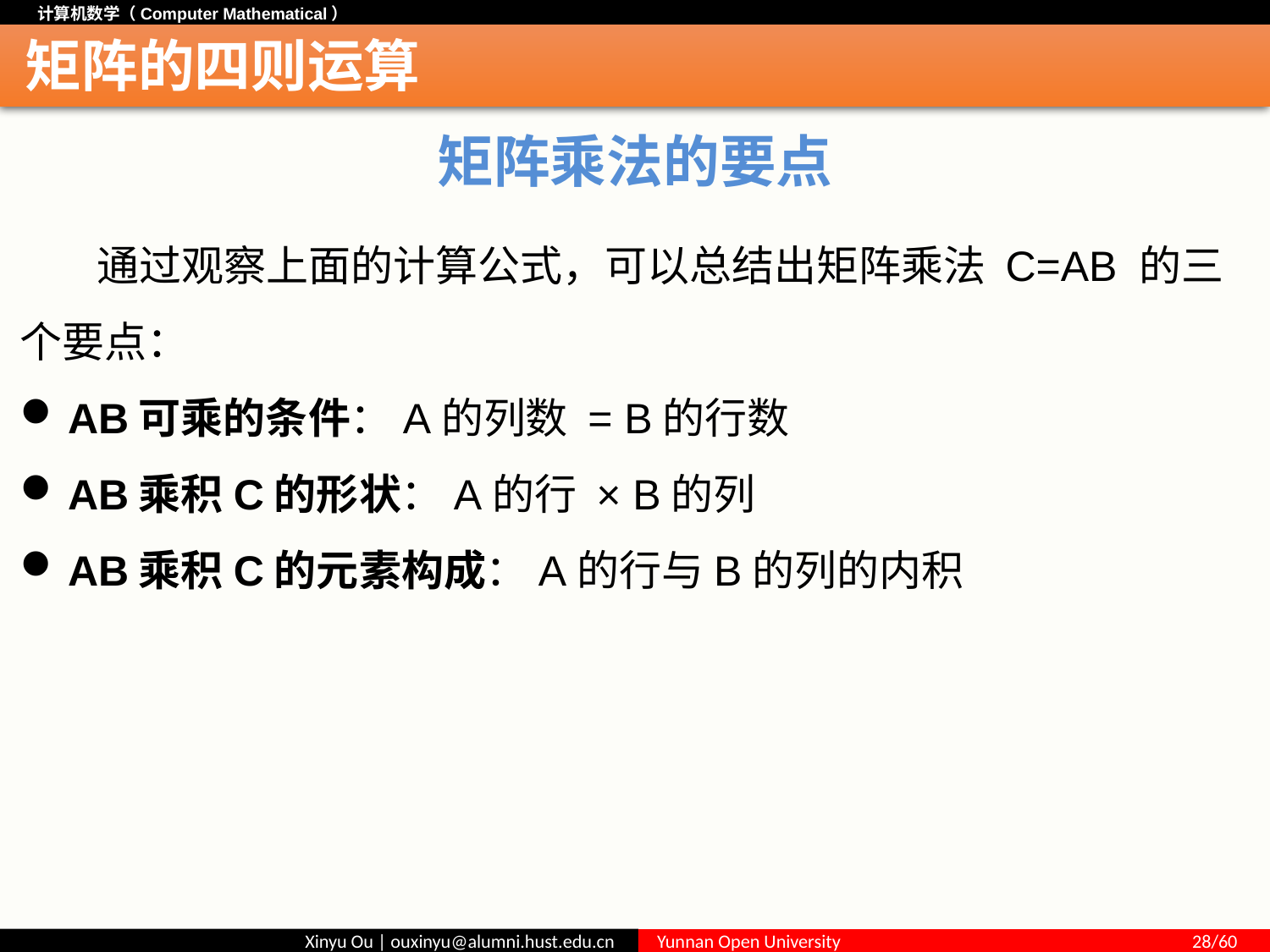

# 矩阵的四则运算
矩阵乘法的要点
       通过观察上面的计算公式，可以总结出矩阵乘法 C=AB 的三个要点：
AB可乘的条件：A的列数 = B的行数
AB乘积C的形状：A的行 × B的列
AB乘积C的元素构成：A的行与B的列的内积